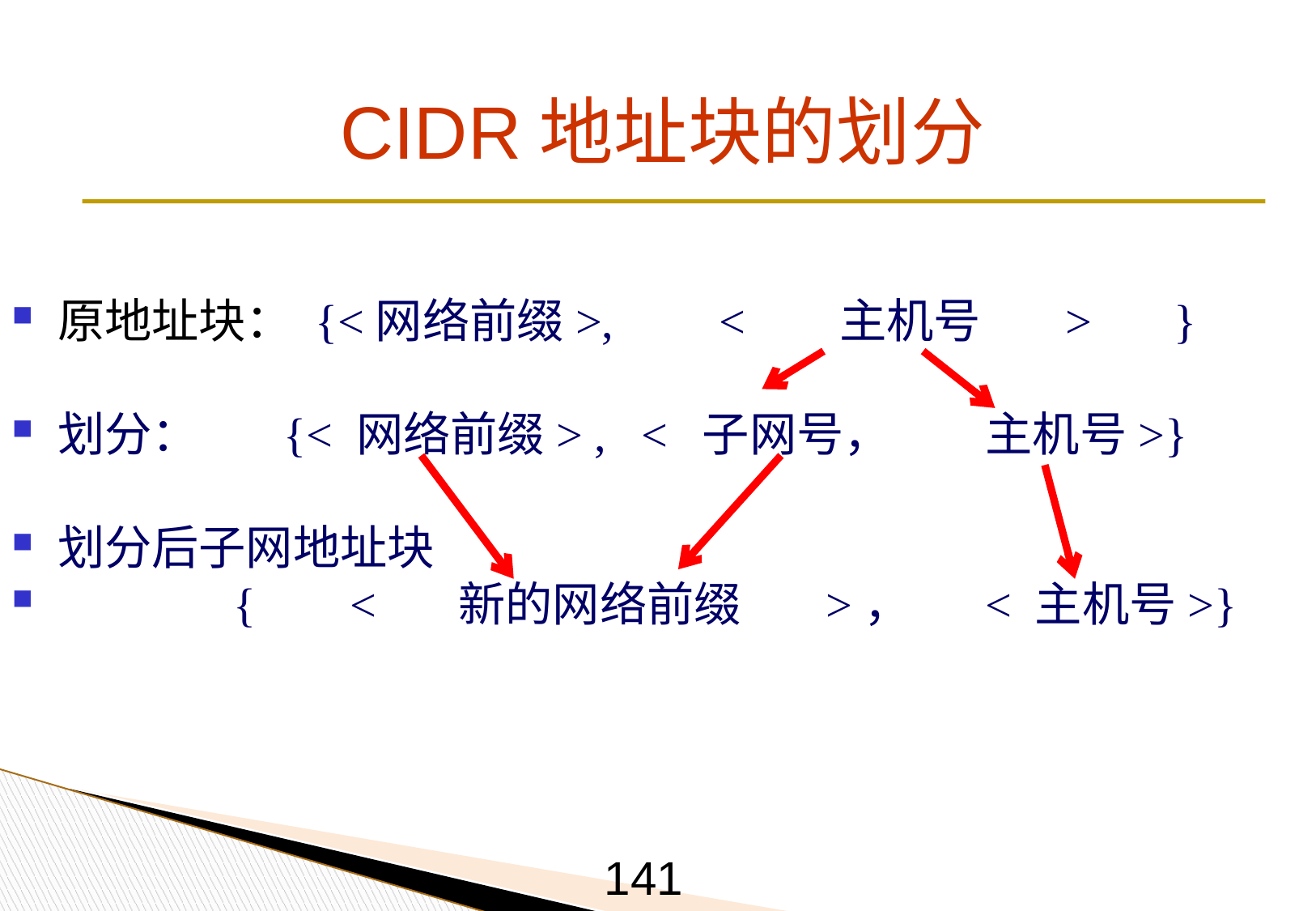

# CIDR地址块的划分
原地址块： {<网络前缀>,         <       主机号       >       }

划分：       {< 网络前缀> ,   <  子网号，         主机号>}

划分后子网地址块
               {        <      新的网络前缀       >，      < 主机号>}

141